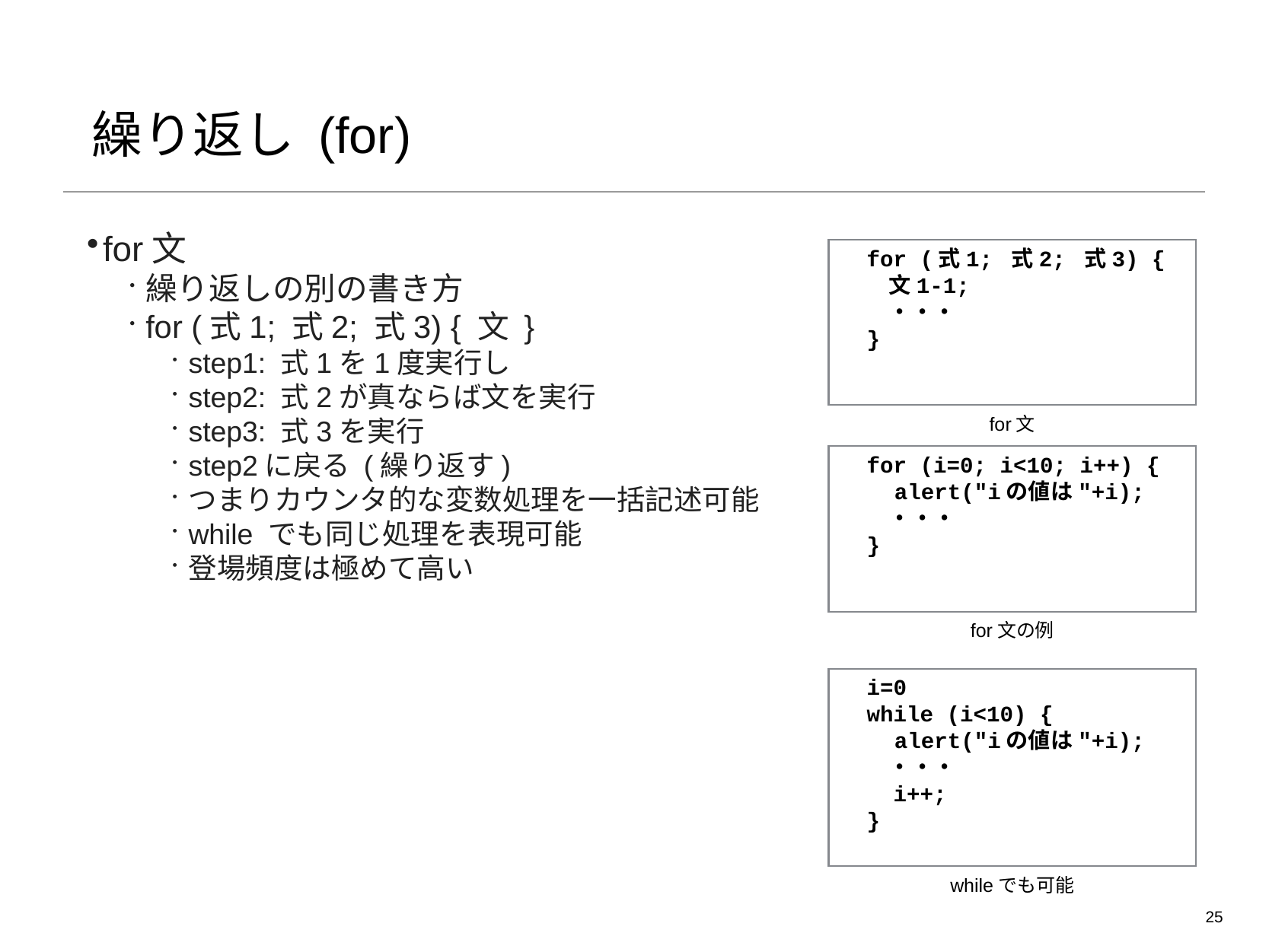

# 繰り返し (for)
for文
繰り返しの別の書き方
for (式1; 式2; 式3) { 文 }
step1: 式1を1度実行し
step2: 式2が真ならば文を実行
step3: 式3を実行
step2に戻る (繰り返す)
つまりカウンタ的な変数処理を一括記述可能
while でも同じ処理を表現可能
登場頻度は極めて高い
for (式1; 式2; 式3) {
　文1-1;
　・・・
}
for文
for (i=0; i<10; i++) {
　alert("iの値は"+i);
　・・・
}
for文の例
i=0
while (i<10) {
　alert("iの値は"+i);
　・・・
  i++;
}
whileでも可能
25